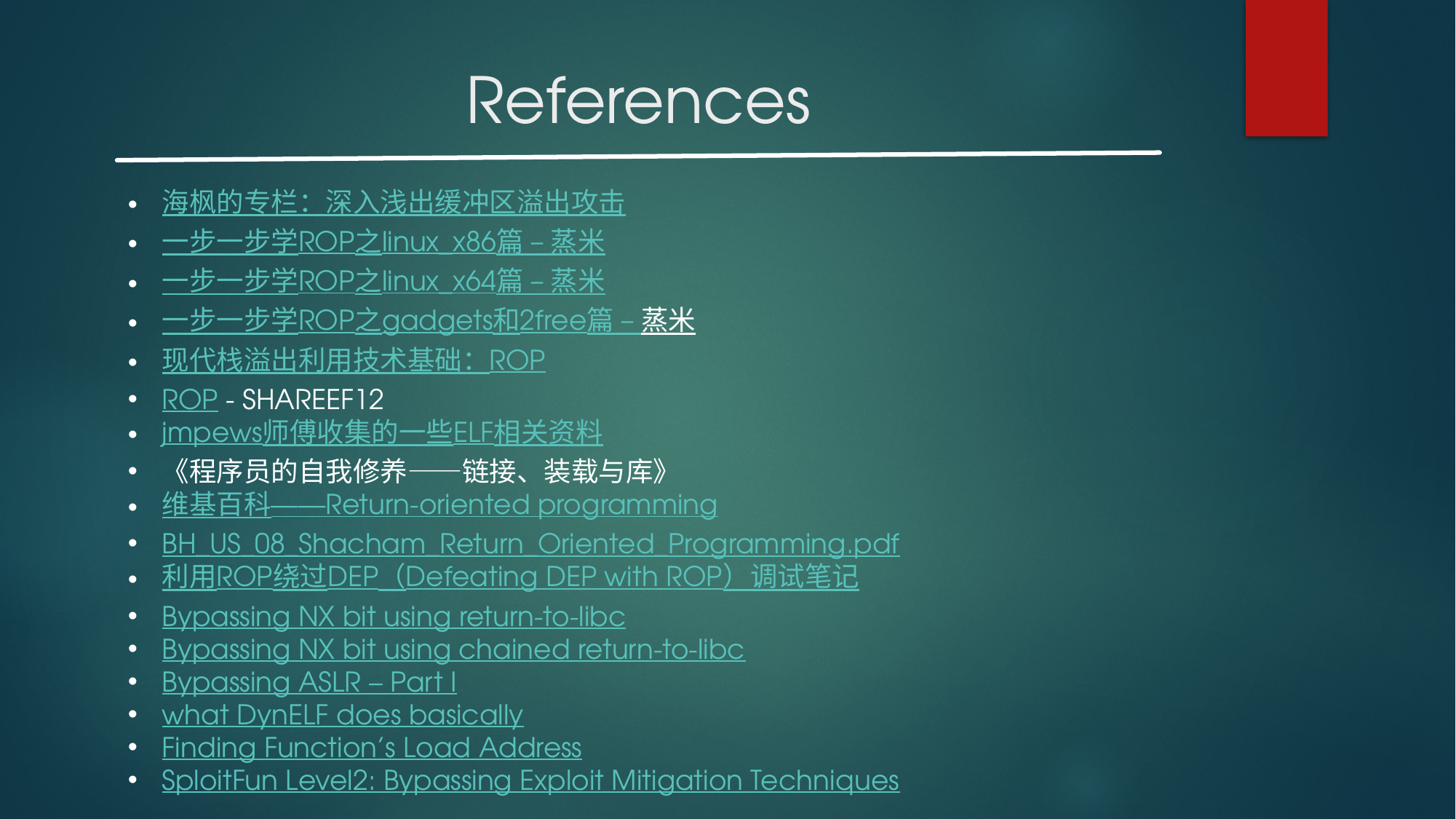

# References
海枫的专栏：深入浅出缓冲区溢出攻击
一步一步学ROP之linux_x86篇 – 蒸米
一步一步学ROP之linux_x64篇 – 蒸米
一步一步学ROP之gadgets和2free篇 – 蒸米
现代栈溢出利用技术基础：ROP
ROP - SHAREEF12
jmpews师傅收集的一些ELF相关资料
《程序员的自我修养——链接、装载与库》
维基百科——Return-oriented programming
BH_US_08_Shacham_Return_Oriented_Programming.pdf
利用ROP绕过DEP（Defeating DEP with ROP）调试笔记
Bypassing NX bit using return-to-libc
Bypassing NX bit using chained return-to-libc
Bypassing ASLR – Part I
what DynELF does basically
Finding Function’s Load Address
SploitFun Level2: Bypassing Exploit Mitigation Techniques